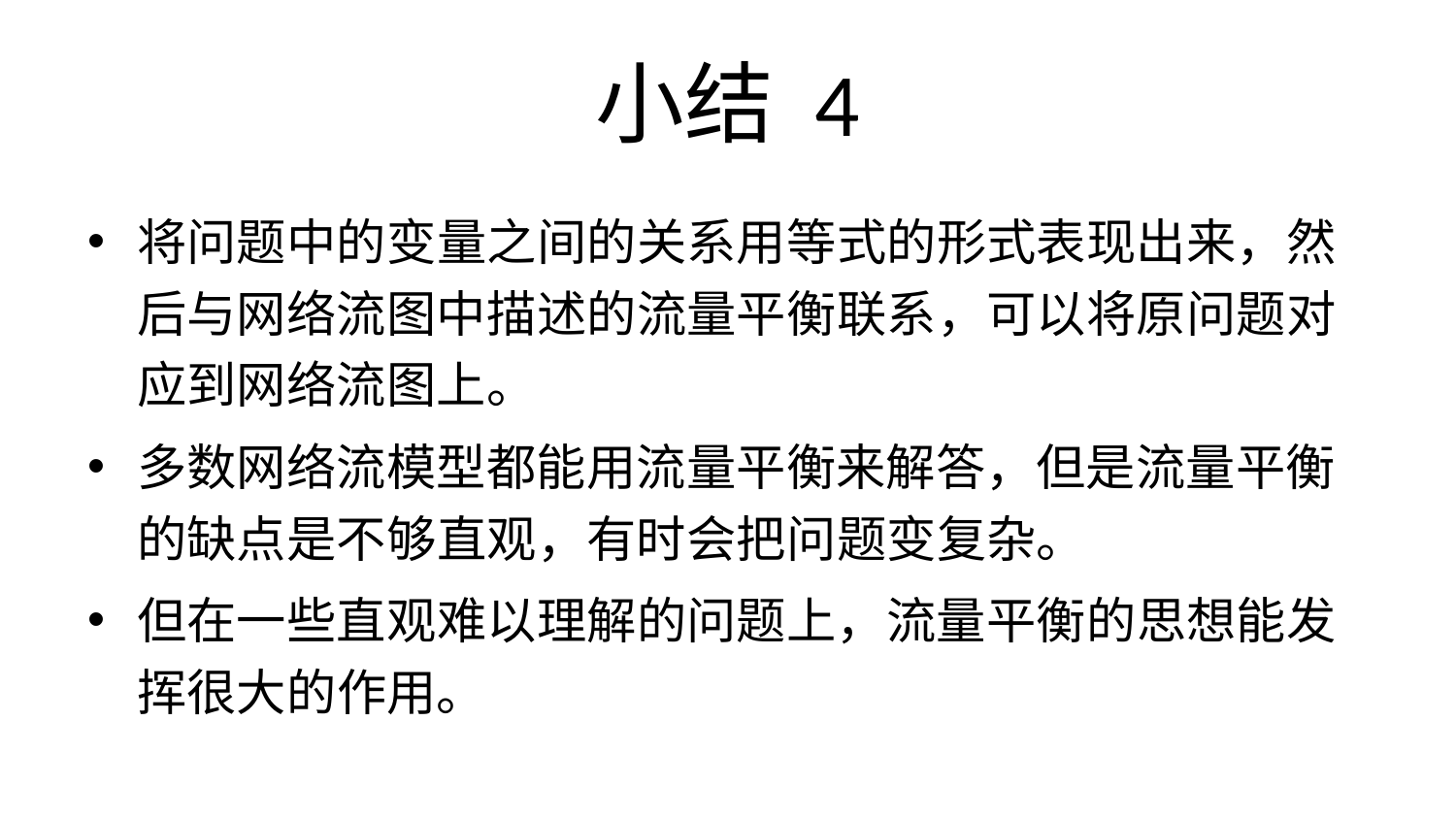

# 小结 4
将问题中的变量之间的关系用等式的形式表现出来，然后与网络流图中描述的流量平衡联系，可以将原问题对应到网络流图上。
多数网络流模型都能用流量平衡来解答，但是流量平衡的缺点是不够直观，有时会把问题变复杂。
但在一些直观难以理解的问题上，流量平衡的思想能发挥很大的作用。